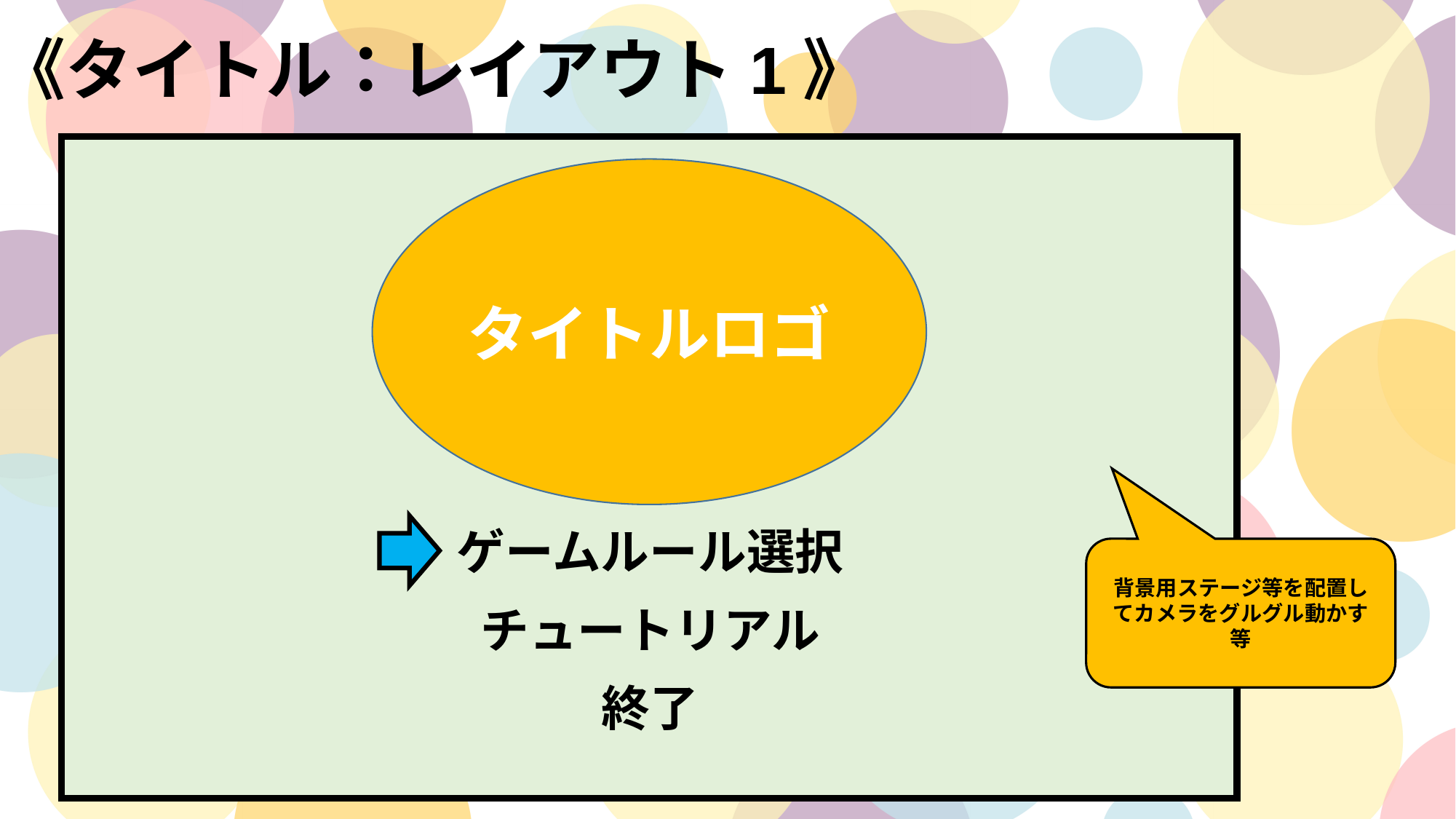

《タイトル：レイアウト1》

タイトルロゴ

ゲームルール選択
背景用ステージ等を配置してカメラをグルグル動かす等
チュートリアル
終了